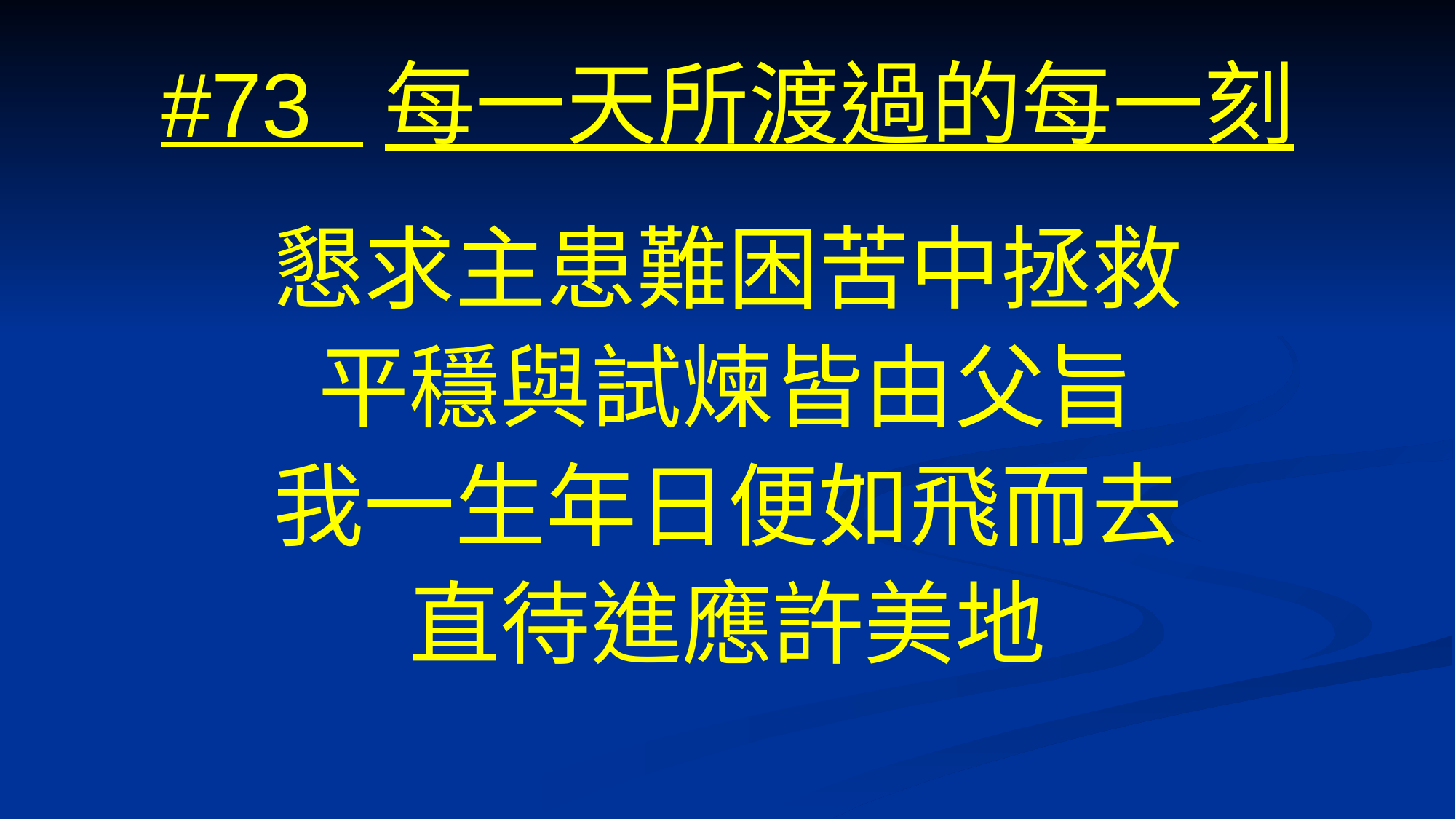

# #73  每一天所渡過的每一刻
懇求主患難困苦中拯救
平穩與試煉皆由父旨
我一生年日便如飛而去
直待進應許美地